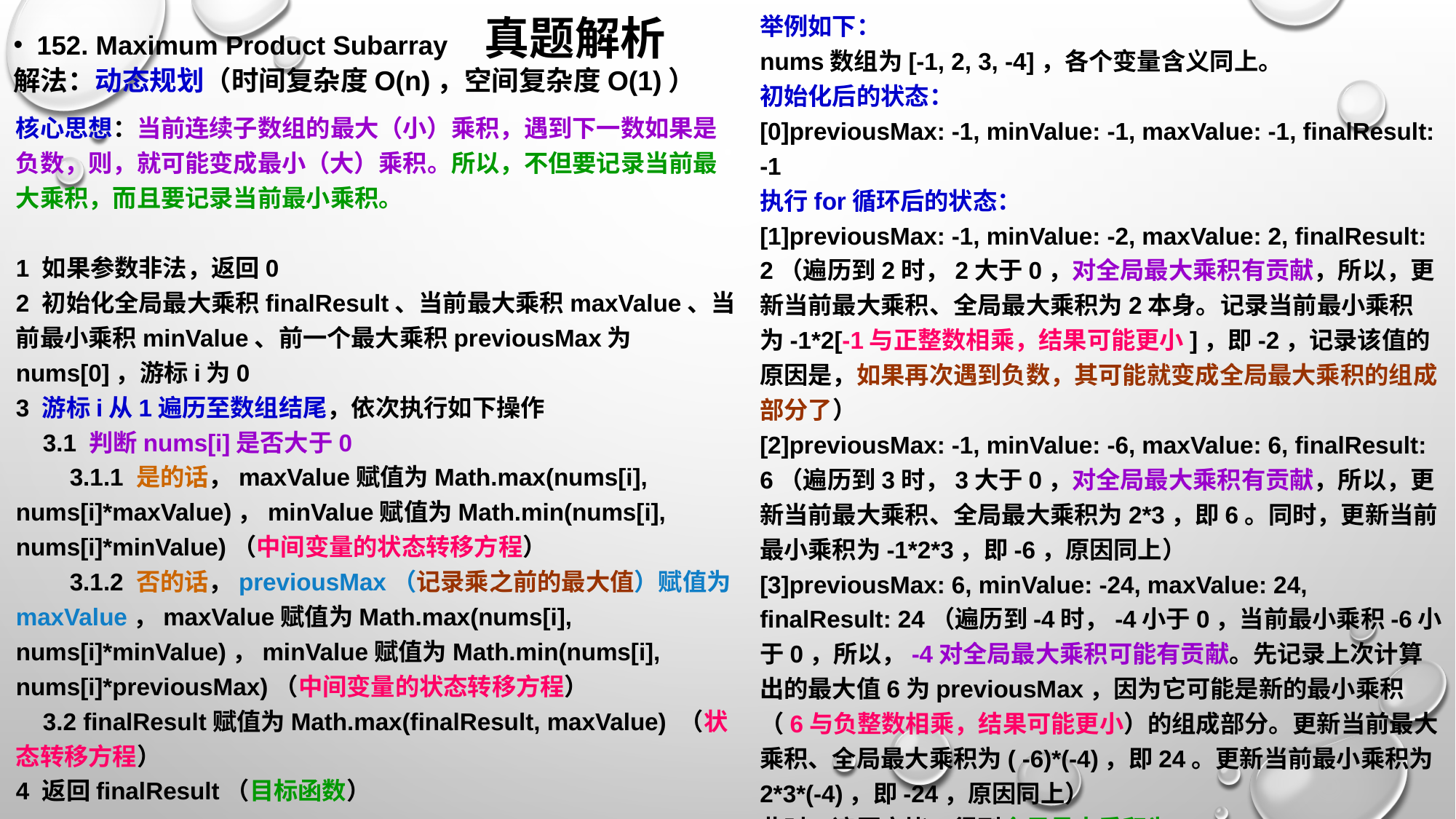

举例如下：
nums数组为[-1, 2, 3, -4]，各个变量含义同上。
初始化后的状态：
[0]previousMax: -1, minValue: -1, maxValue: -1, finalResult: -1
执行for循环后的状态：
[1]previousMax: -1, minValue: -2, maxValue: 2, finalResult: 2（遍历到2时，2大于0，对全局最大乘积有贡献，所以，更新当前最大乘积、全局最大乘积为2本身。记录当前最小乘积为-1*2[-1与正整数相乘，结果可能更小]，即-2，记录该值的原因是，如果再次遇到负数，其可能就变成全局最大乘积的组成部分了）
[2]previousMax: -1, minValue: -6, maxValue: 6, finalResult: 6（遍历到3时，3大于0，对全局最大乘积有贡献，所以，更新当前最大乘积、全局最大乘积为2*3，即6。同时，更新当前最小乘积为-1*2*3，即-6，原因同上）
[3]previousMax: 6, minValue: -24, maxValue: 24, finalResult: 24（遍历到-4时，-4小于0，当前最小乘积-6小于0，所以，-4对全局最大乘积可能有贡献。先记录上次计算出的最大值6为previousMax，因为它可能是新的最小乘积（6与负整数相乘，结果可能更小）的组成部分。更新当前最大乘积、全局最大乘积为( -6)*(-4)，即24。更新当前最小乘积为2*3*(-4)，即-24，原因同上）
此时，遍历完毕，得到全局最大乘积为24。

# 真题解析
152. Maximum Product Subarray
解法：动态规划（时间复杂度O(n)，空间复杂度O(1)）
核心思想：当前连续子数组的最大（小）乘积，遇到下一数如果是负数，则，就可能变成最小（大）乘积。所以，不但要记录当前最大乘积，而且要记录当前最小乘积。

1 如果参数非法，返回0
2 初始化全局最大乘积finalResult、当前最大乘积maxValue、当前最小乘积minValue、前一个最大乘积previousMax为nums[0]，游标i为0
3 游标i从1遍历至数组结尾，依次执行如下操作
    3.1 判断nums[i]是否大于0
        3.1.1 是的话，maxValue赋值为Math.max(nums[i], nums[i]*maxValue)，minValue赋值为Math.min(nums[i], nums[i]*minValue)（中间变量的状态转移方程）
        3.1.2 否的话，previousMax（记录乘之前的最大值）赋值为maxValue，maxValue赋值为Math.max(nums[i], nums[i]*minValue)，minValue赋值为Math.min(nums[i], nums[i]*previousMax)（中间变量的状态转移方程）
    3.2 finalResult赋值为Math.max(finalResult, maxValue) （状态转移方程）
4 返回finalResult（目标函数）